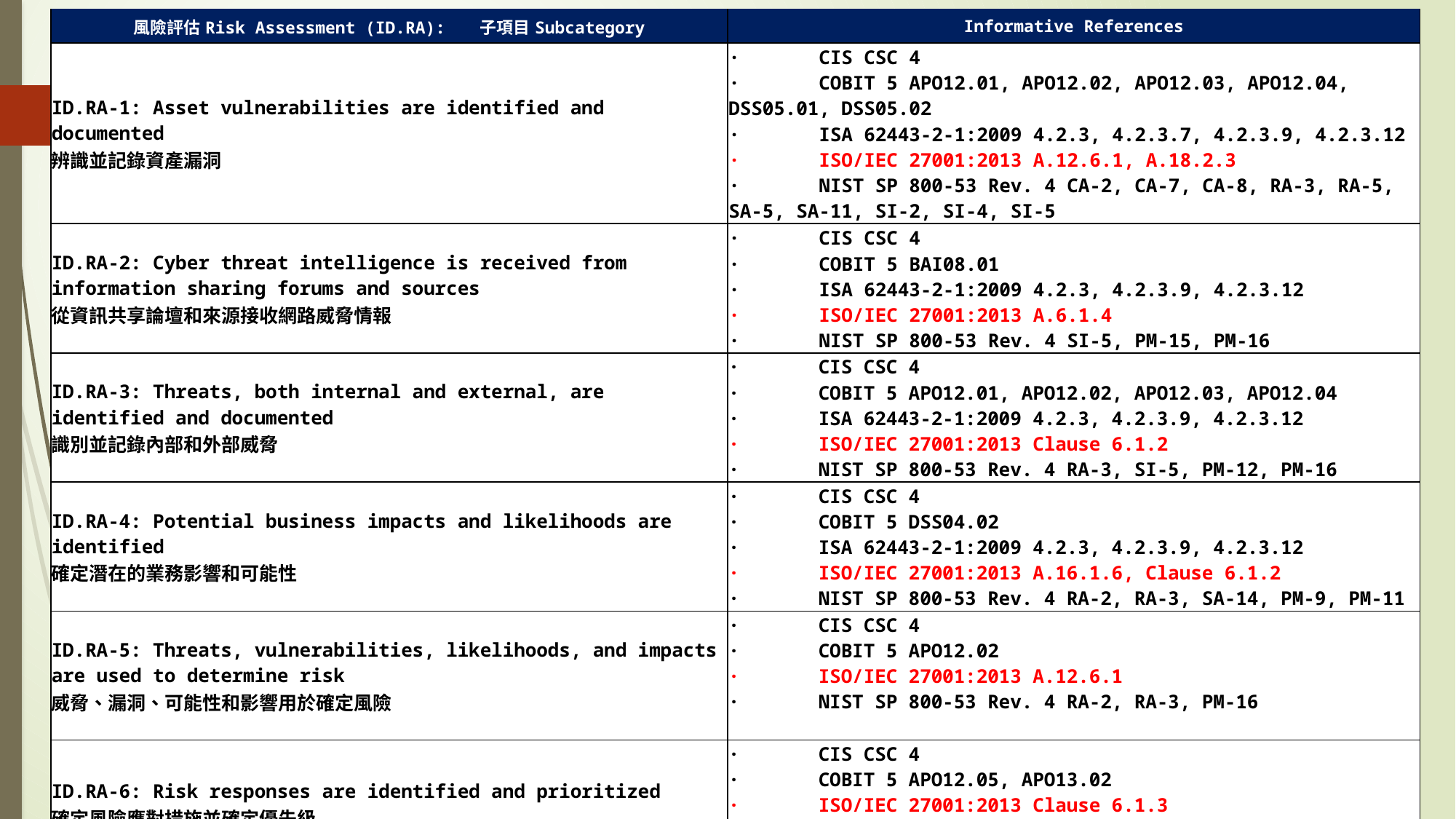

| 風險評估Risk Assessment (ID.RA): 子項目Subcategory | Informative References |
| --- | --- |
| ID.RA-1: Asset vulnerabilities are identified and documented 辨識並記錄資產漏洞 | ·       CIS CSC 4 ·       COBIT 5 APO12.01, APO12.02, APO12.03, APO12.04, DSS05.01, DSS05.02 ·       ISA 62443-2-1:2009 4.2.3, 4.2.3.7, 4.2.3.9, 4.2.3.12 ·       ISO/IEC 27001:2013 A.12.6.1, A.18.2.3 ·       NIST SP 800-53 Rev. 4 CA-2, CA-7, CA-8, RA-3, RA-5, SA-5, SA-11, SI-2, SI-4, SI-5 |
| ID.RA-2: Cyber threat intelligence is received from information sharing forums and sources 從資訊共享論壇和來源接收網路威脅情報 | ·       CIS CSC 4 ·       COBIT 5 BAI08.01 ·       ISA 62443-2-1:2009 4.2.3, 4.2.3.9, 4.2.3.12 ·       ISO/IEC 27001:2013 A.6.1.4 ·       NIST SP 800-53 Rev. 4 SI-5, PM-15, PM-16 |
| ID.RA-3: Threats, both internal and external, are identified and documented 識別並記錄內部和外部威脅 | ·       CIS CSC 4 ·       COBIT 5 APO12.01, APO12.02, APO12.03, APO12.04 ·       ISA 62443-2-1:2009 4.2.3, 4.2.3.9, 4.2.3.12 ·       ISO/IEC 27001:2013 Clause 6.1.2 ·       NIST SP 800-53 Rev. 4 RA-3, SI-5, PM-12, PM-16 |
| ID.RA-4: Potential business impacts and likelihoods are identified 確定潛在的業務影響和可能性 | ·       CIS CSC 4 ·       COBIT 5 DSS04.02 ·       ISA 62443-2-1:2009 4.2.3, 4.2.3.9, 4.2.3.12 ·       ISO/IEC 27001:2013 A.16.1.6, Clause 6.1.2 ·       NIST SP 800-53 Rev. 4 RA-2, RA-3, SA-14, PM-9, PM-11 |
| ID.RA-5: Threats, vulnerabilities, likelihoods, and impacts are used to determine risk 威脅、漏洞、可能性和影響用於確定風險 | ·       CIS CSC 4 ·       COBIT 5 APO12.02 ·       ISO/IEC 27001:2013 A.12.6.1 ·       NIST SP 800-53 Rev. 4 RA-2, RA-3, PM-16 |
| ID.RA-6: Risk responses are identified and prioritized 確定風險應對措施並確定優先級 | ·       CIS CSC 4 ·       COBIT 5 APO12.05, APO13.02 ·       ISO/IEC 27001:2013 Clause 6.1.3 ·       NIST SP 800-53 Rev. 4 PM-4, PM-9 |